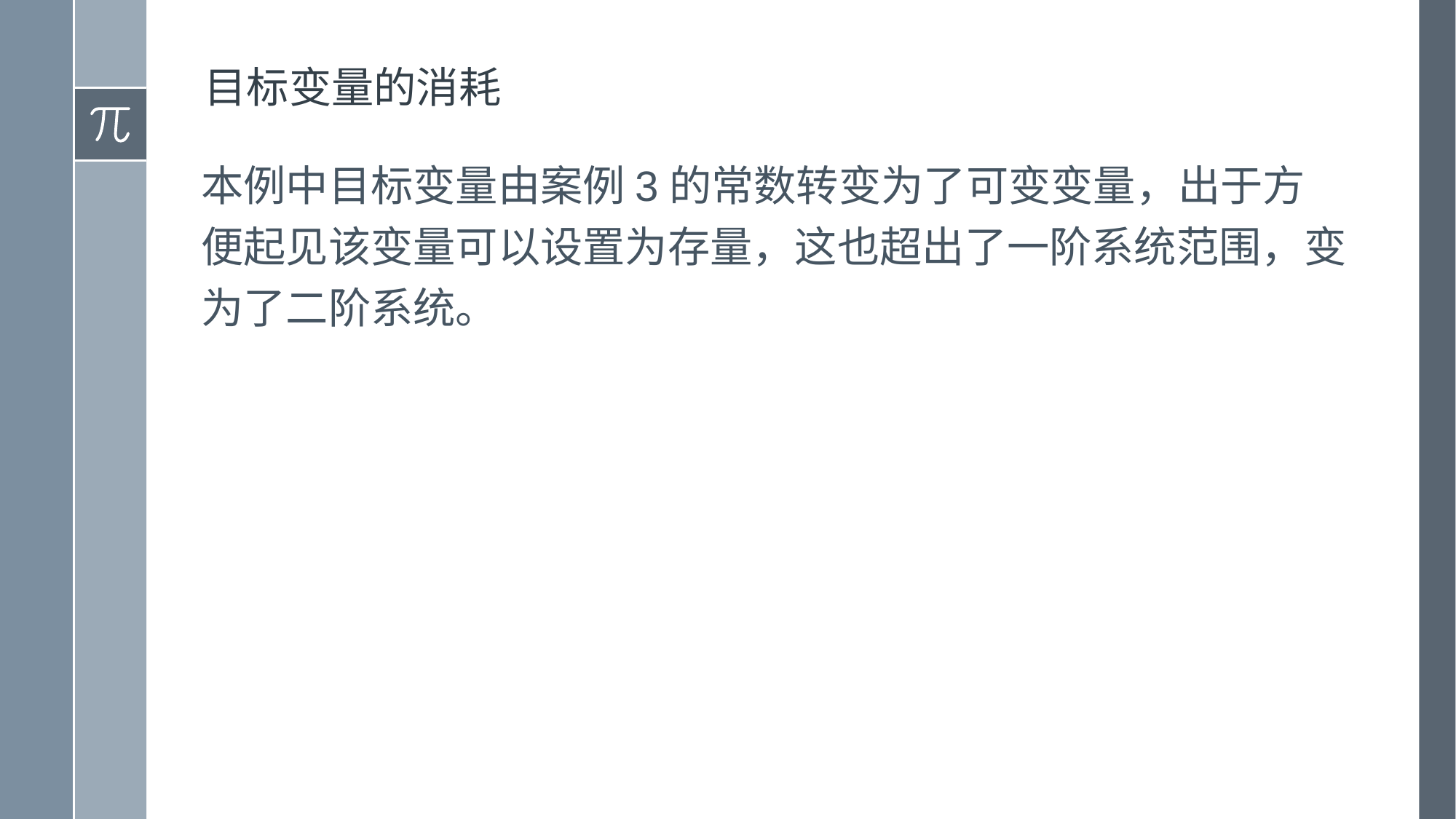

# 目标变量的消耗
本例中目标变量由案例3的常数转变为了可变变量，出于方便起见该变量可以设置为存量，这也超出了一阶系统范围，变为了二阶系统。